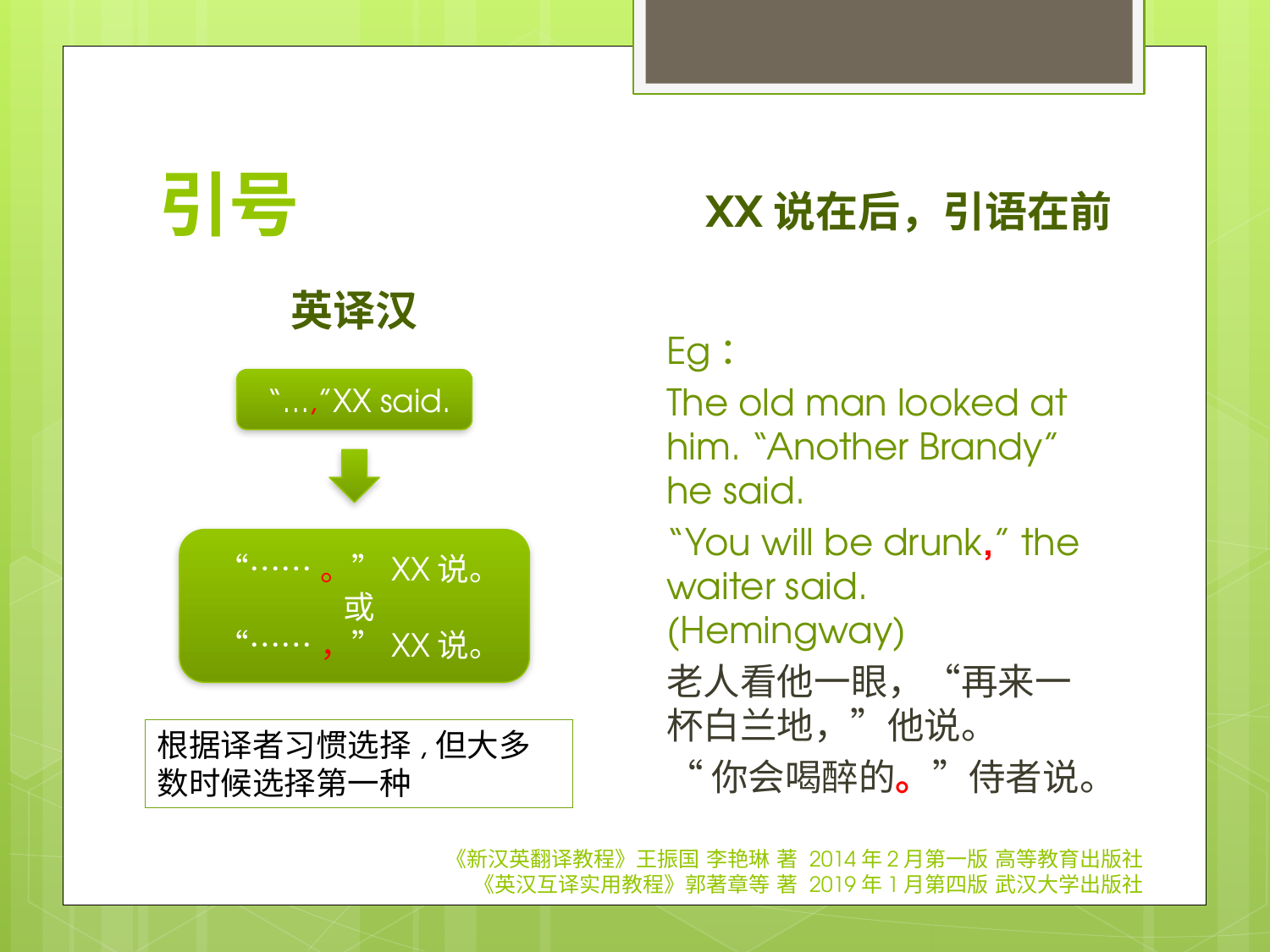

# 引号
XX说在后，引语在前
英译汉
“…,”XX said.

“……。”XX说。
或
“……，”XX说。
根据译者习惯选择,但大多数时候选择第一种
Eg：
The old man looked at him. “Another Brandy” he said.
“You will be drunk,” the waiter said. (Hemingway)
老人看他一眼，“再来一杯白兰地，”他说。
“你会喝醉的。”侍者说。
《新汉英翻译教程》王振国 李艳琳 著 2014年2月第一版 高等教育出版社
《英汉互译实用教程》郭著章等 著 2019年1月第四版 武汉大学出版社